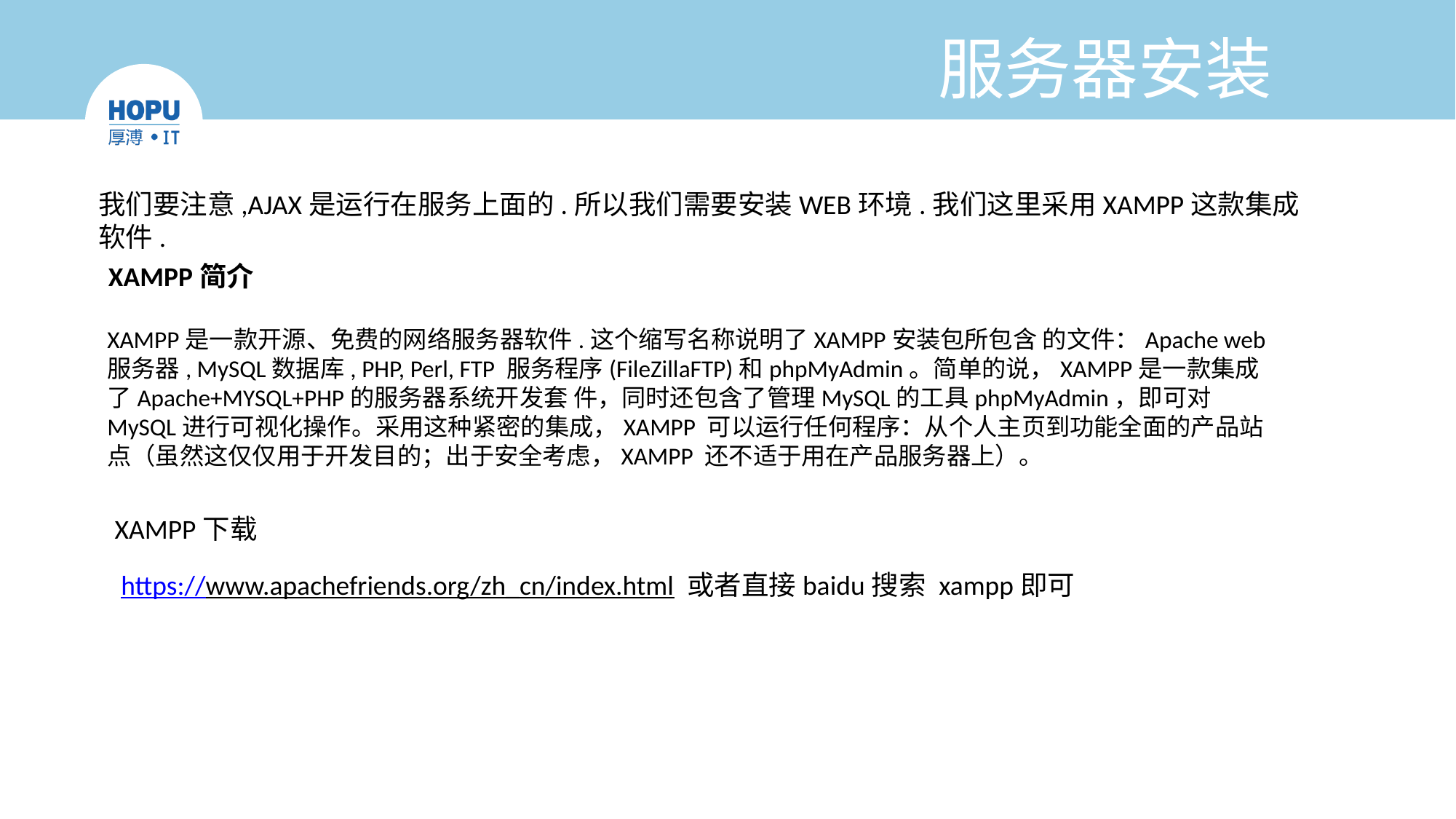

# 服务器安装
我们要注意,AJAX是运行在服务上面的.所以我们需要安装WEB环境.我们这里采用XAMPP这款集成软件.
XAMPP简介

XAMPP是一款开源、免费的网络服务器软件.这个缩写名称说明了XAMPP安装包所包含 的文件：Apache web 服务器, MySQL数据库, PHP, Perl, FTP 服务程序(FileZillaFTP)和phpMyAdmin。简单的说，XAMPP是一款集成了Apache+MYSQL+PHP的服务器系统开发套 件，同时还包含了管理MySQL的工具phpMyAdmin，即可对MySQL进行可视化操作。采用这种紧密的集成，XAMPP 可以运行任何程序：从个人主页到功能全面的产品站点（虽然这仅仅用于开发目的；出于安全考虑，XAMPP 还不适于用在产品服务器上）。
XAMPP下载
https://www.apachefriends.org/zh_cn/index.html 或者直接baidu搜索 xampp即可